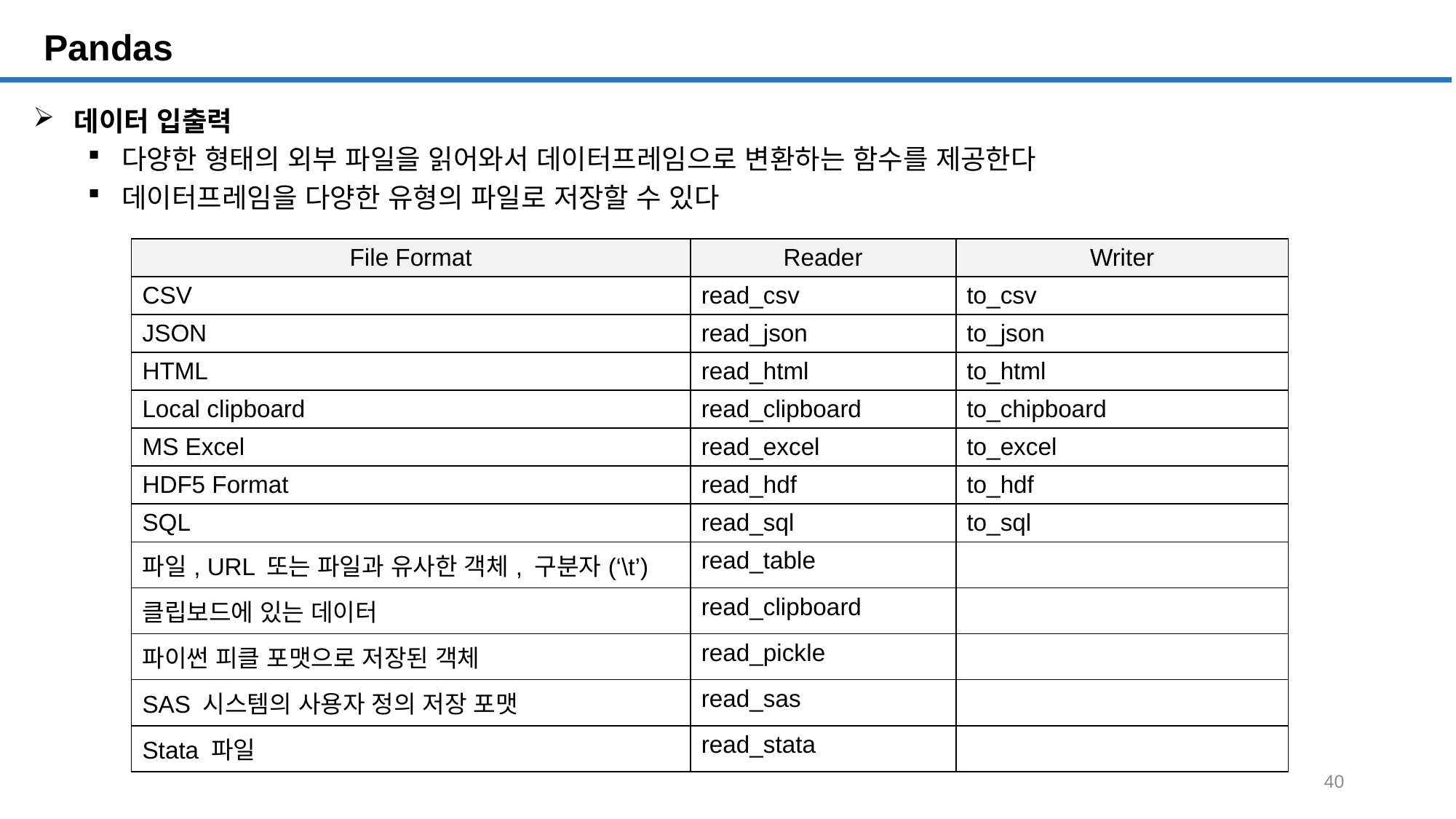

SQL 튜닝 개요
# Pandas

데이터 입출력
다양한 형태의 외부 파일을 읽어와서 데이터프레임으로 변환하는 함수를 제공한다
데이터프레임을 다양한 유형의 파일로 저장할 수 있다

| File Format | Reader | Writer |
| --- | --- | --- |
| CSV | read\_csv | to\_csv |
| JSON | read\_json | to\_json |
| HTML | read\_html | to\_html |
| Local clipboard | read\_clipboard | to\_chipboard |
| MS Excel | read\_excel | to\_excel |
| HDF5 Format | read\_hdf | to\_hdf |
| SQL | read\_sql | to\_sql |
| 파일, URL 또는 파일과 유사한 객체, 구분자(‘\t’) | read\_table |  |
| 클립보드에 있는 데이터 | read\_clipboard |  |
| 파이썬 피클 포맷으로 저장된 객체 | read\_pickle |  |
| SAS 시스템의 사용자 정의 저장 포맷 | read\_sas |  |
| Stata 파일 | read\_stata |  |
40